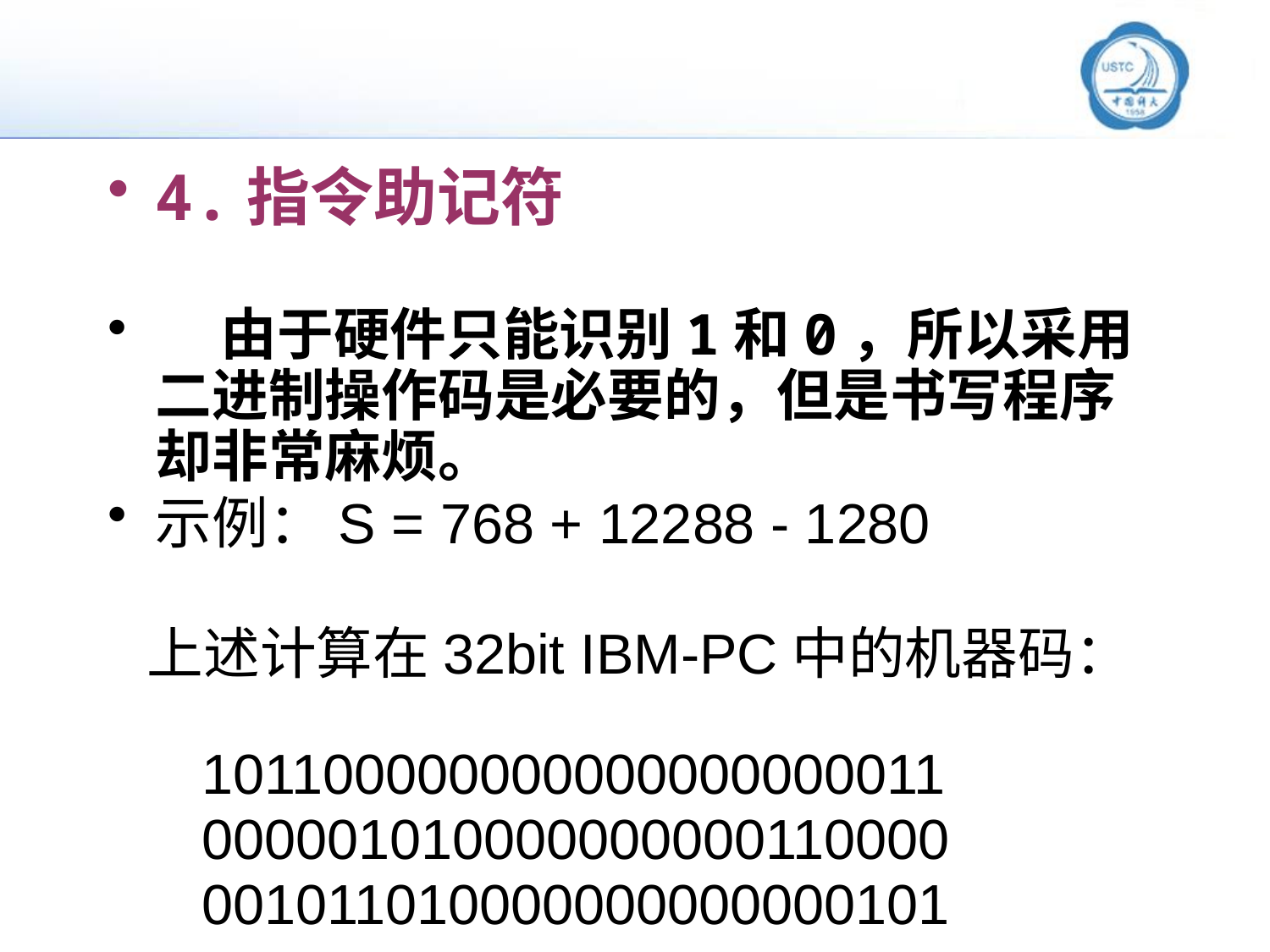

4.指令助记符
    由于硬件只能识别1和0，所以采用二进制操作码是必要的，但是书写程序却非常麻烦。
示例：S = 768 + 12288 - 1280

  上述计算在32bit IBM-PC中的机器码：
      101100000000000000000011
      000001010000000000110000
      001011010000000000000101